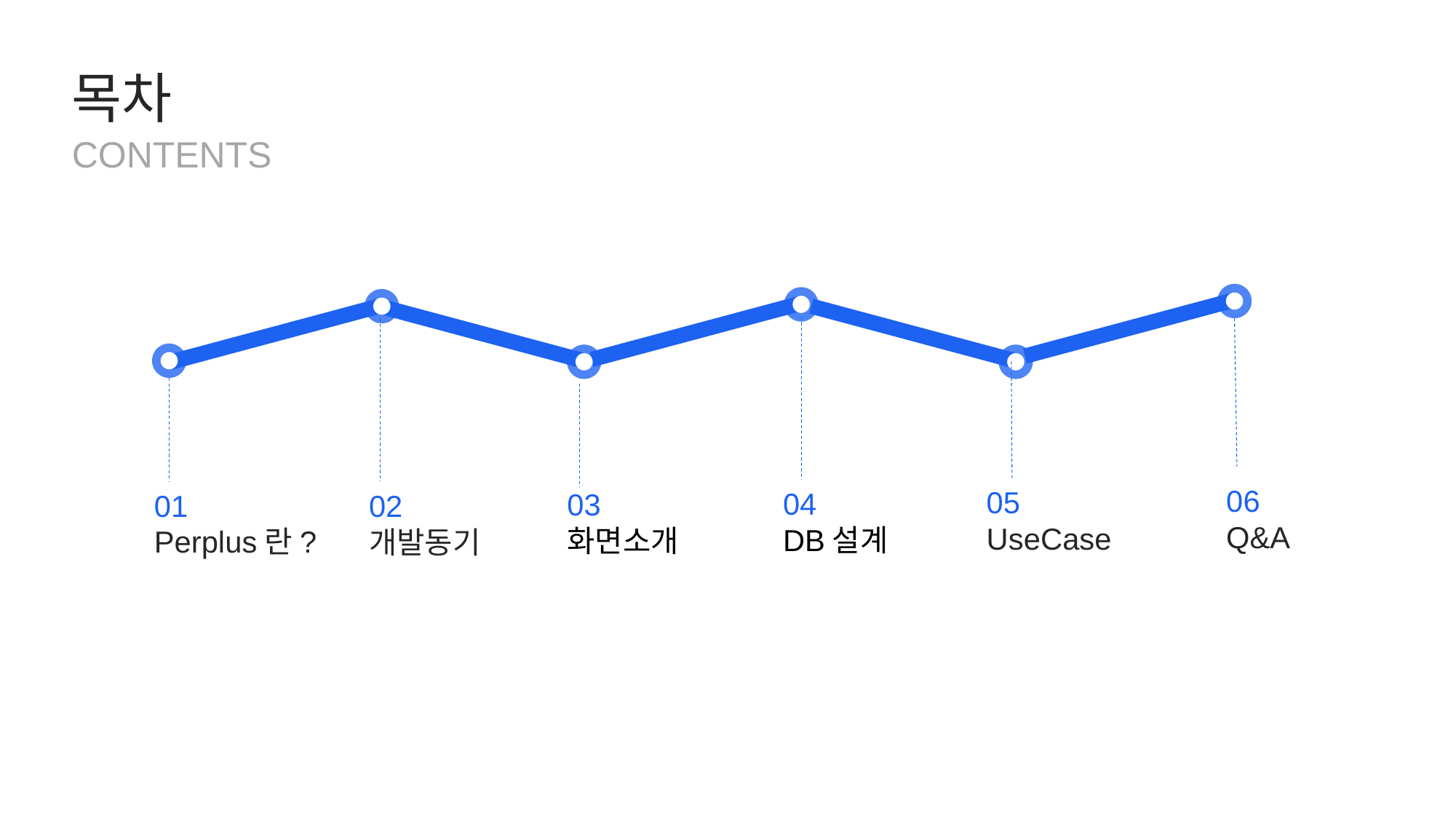

목차
CONTENTS

06
Q&A
05
UseCase
04
DB설계
03
화면소개

01
Perplus란?
02
개발동기